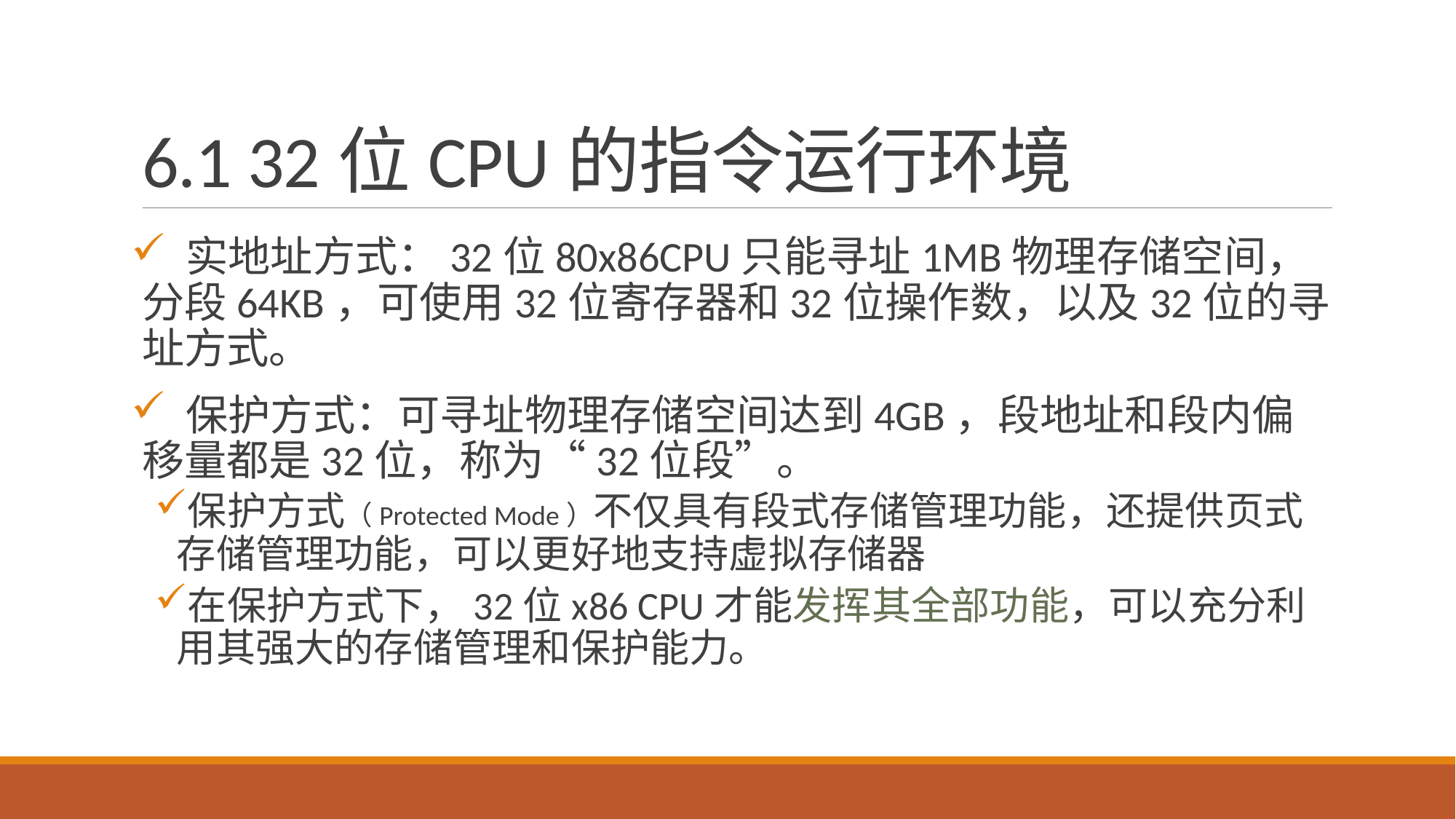

# 6.1 32位CPU的指令运行环境
 实地址方式：32位80x86CPU只能寻址1MB物理存储空间，分段64KB，可使用32位寄存器和32位操作数，以及32位的寻址方式。
 保护方式：可寻址物理存储空间达到4GB，段地址和段内偏移量都是32位，称为“32位段”。
保护方式（Protected Mode）不仅具有段式存储管理功能，还提供页式存储管理功能，可以更好地支持虚拟存储器
在保护方式下，32位x86 CPU才能发挥其全部功能，可以充分利用其强大的存储管理和保护能力。